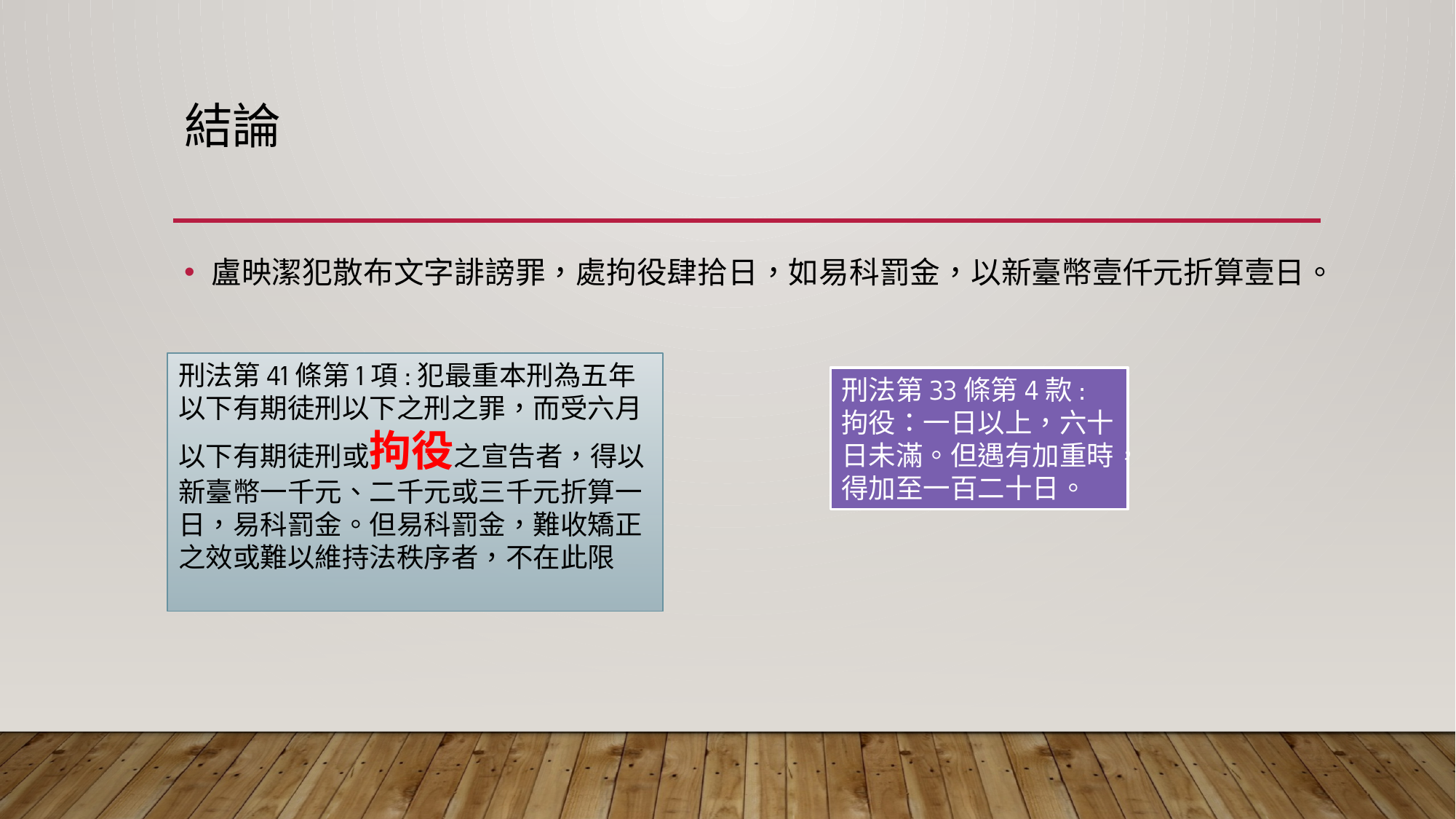

# 結論
盧映潔犯散布文字誹謗罪，處拘役肆拾日，如易科罰金，以新臺幣壹仟元折算壹日。

刑法第41條第1項:犯最重本刑為五年以下有期徒刑以下之刑之罪，而受六月以下有期徒刑或拘役之宣告者，得以新臺幣一千元、二千元或三千元折算一日，易科罰金。但易科罰金，難收矯正之效或難以維持法秩序者，不在此限

刑法第33條第4款:拘役：一日以上，六十日未滿。但遇有加重時，得加至一百二十日。